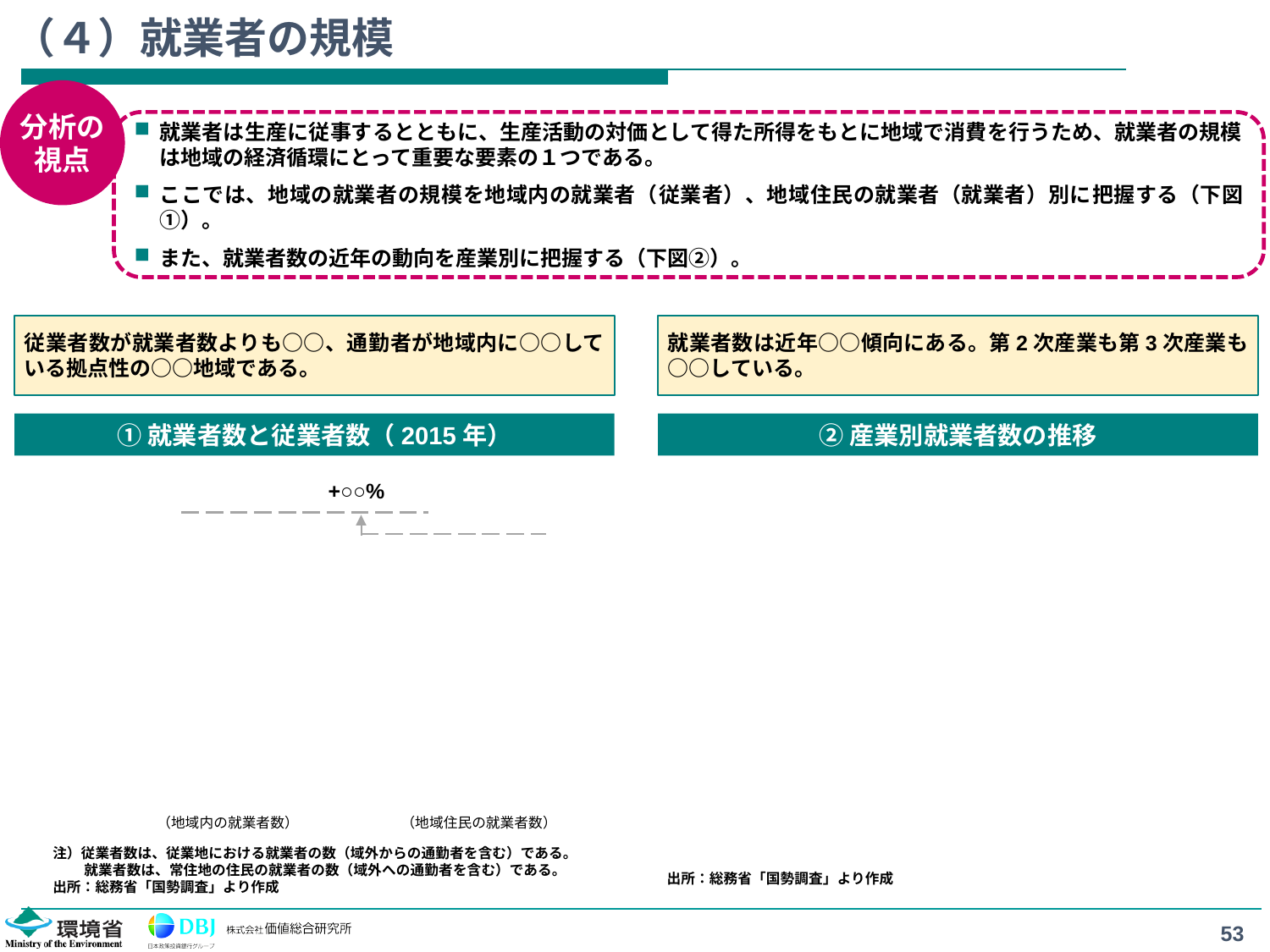

# （４）就業者の規模
分析の
視点
就業者は生産に従事するとともに、生産活動の対価として得た所得をもとに地域で消費を行うため、就業者の規模は地域の経済循環にとって重要な要素の１つである。
ここでは、地域の就業者の規模を地域内の就業者（従業者）、地域住民の就業者（就業者）別に把握する（下図①）。
また、就業者数の近年の動向を産業別に把握する（下図②）。
従業者数が就業者数よりも○○、通勤者が地域内に○○している拠点性の○○地域である。
就業者数は近年○○傾向にある。第2次産業も第3次産業も○○している。
①就業者数と従業者数（2015年）
②産業別就業者数の推移
+○○%
（地域内の就業者数）
（地域住民の就業者数）
注）従業者数は、従業地における就業者の数（域外からの通勤者を含む）である。
　　 就業者数は、常住地の住民の就業者の数（域外への通勤者を含む）である。
出所：総務省「国勢調査」より作成
出所：総務省「国勢調査」より作成
53